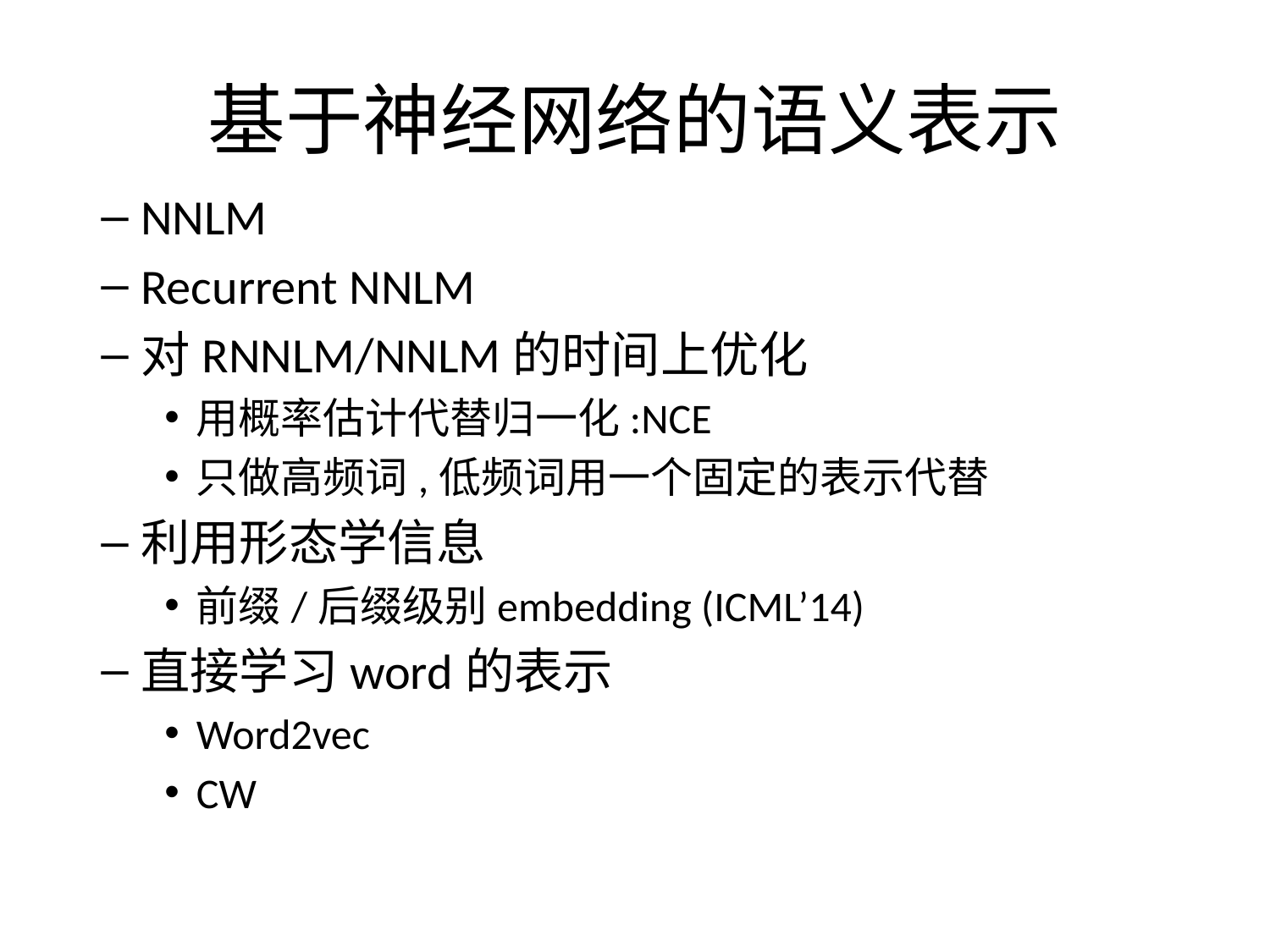

# 基于神经网络的语义表示
NNLM
Recurrent NNLM
对RNNLM/NNLM的时间上优化
用概率估计代替归一化:NCE
只做高频词,低频词用一个固定的表示代替
利用形态学信息
前缀/后缀级别embedding (ICML’14)
直接学习word的表示
Word2vec
CW